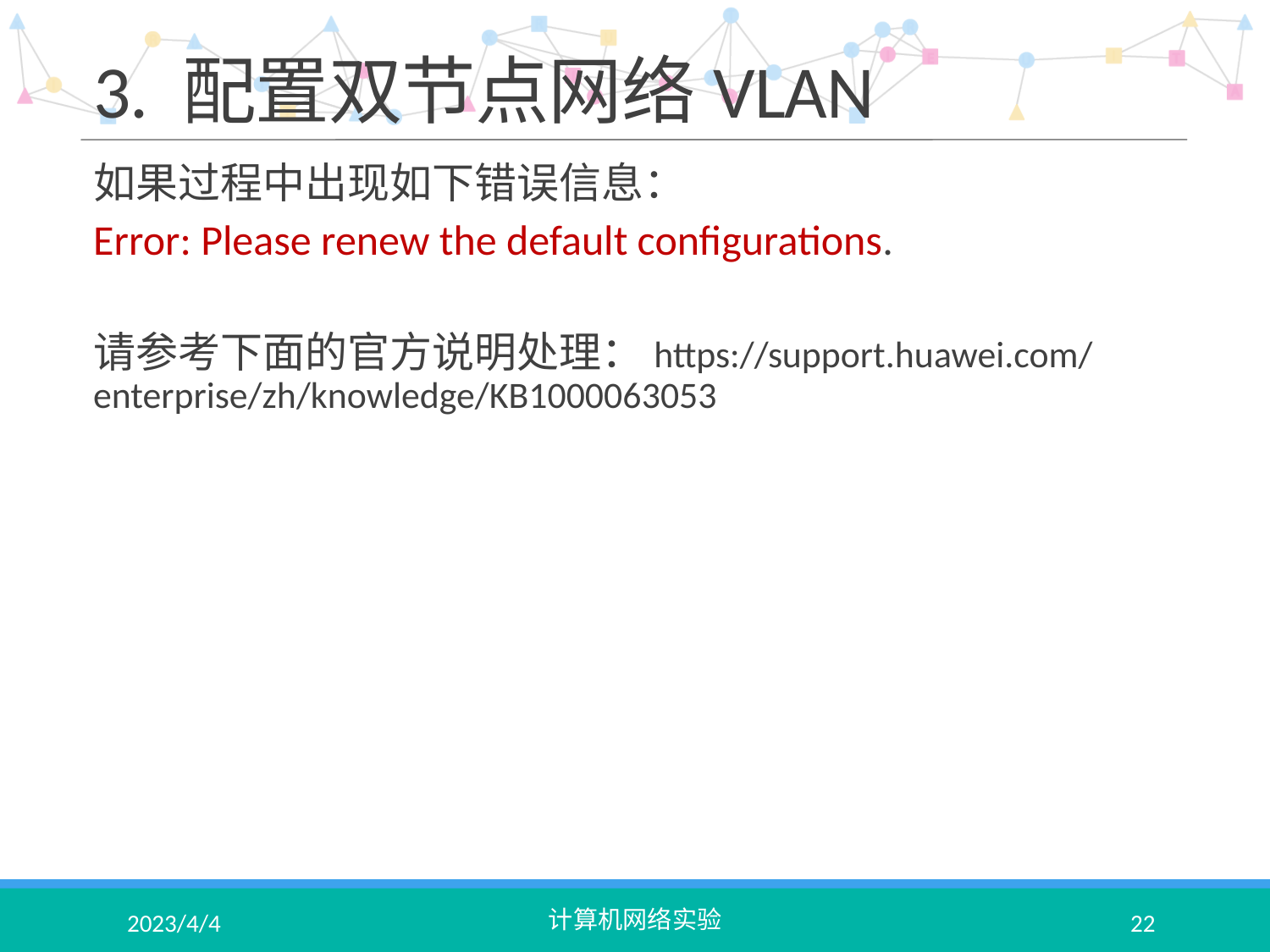

# 3. 配置双节点网络VLAN
如果过程中出现如下错误信息：
Error: Please renew the default configurations.

请参考下面的官方说明处理：https://support.huawei.com/enterprise/zh/knowledge/KB1000063053

2023/4/4
计算机网络实验
22